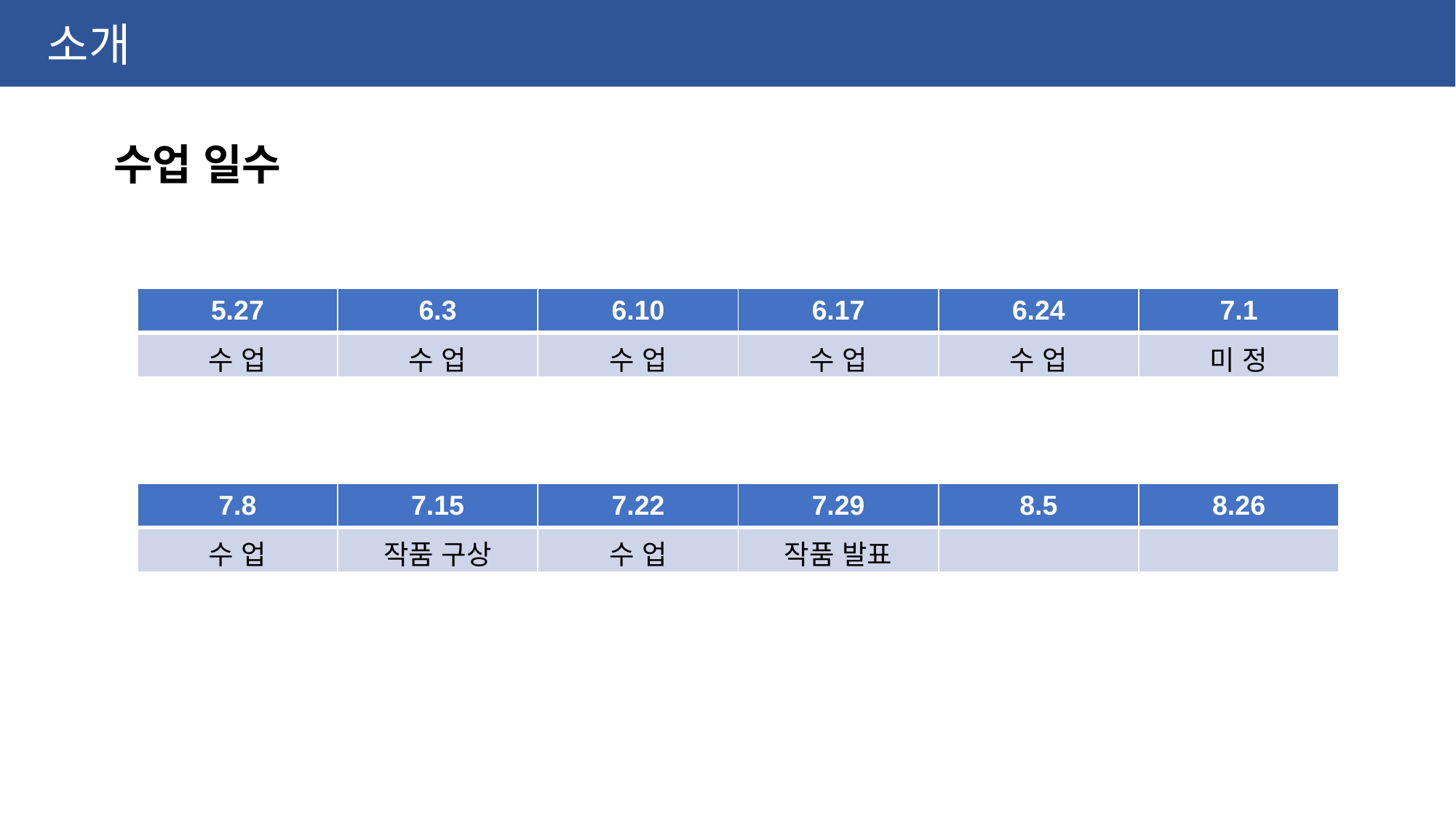

소개
수업 일수

| 5.27 | 6.3 | 6.10 | 6.17 | 6.24 | 7.1 |
| --- | --- | --- | --- | --- | --- |
| 수 업 | 수 업 | 수 업 | 수 업 | 수 업 | 미 정 |
| 7.8 | 7.15 | 7.22 | 7.29 | 8.5 | 8.26 |
| --- | --- | --- | --- | --- | --- |
| 수 업 | 작품 구상 | 수 업 | 작품 발표 |  |  |